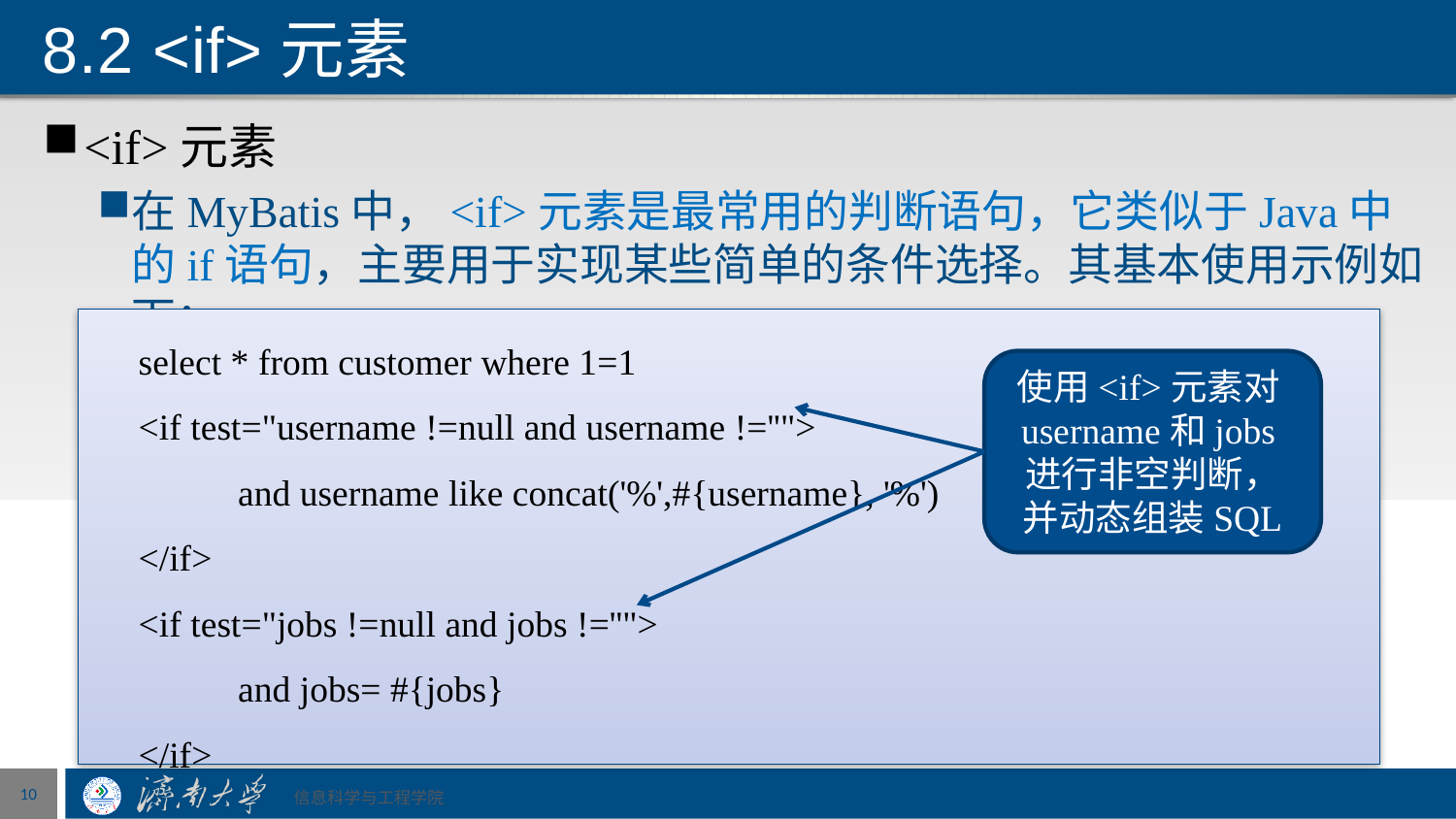

# 8.2 <if>元素
<if>元素
在MyBatis中，<if>元素是最常用的判断语句，它类似于Java中的if语句，主要用于实现某些简单的条件选择。其基本使用示例如下：

     select * from customer where 1=1
     <if test="username !=null and username !=''">
	and username like concat('%',#{username}, '%')
     </if>
     <if test="jobs !=null and jobs !=''">
	and jobs= #{jobs}
     </if>
使用<if>元素对username和jobs进行非空判断，并动态组装SQL